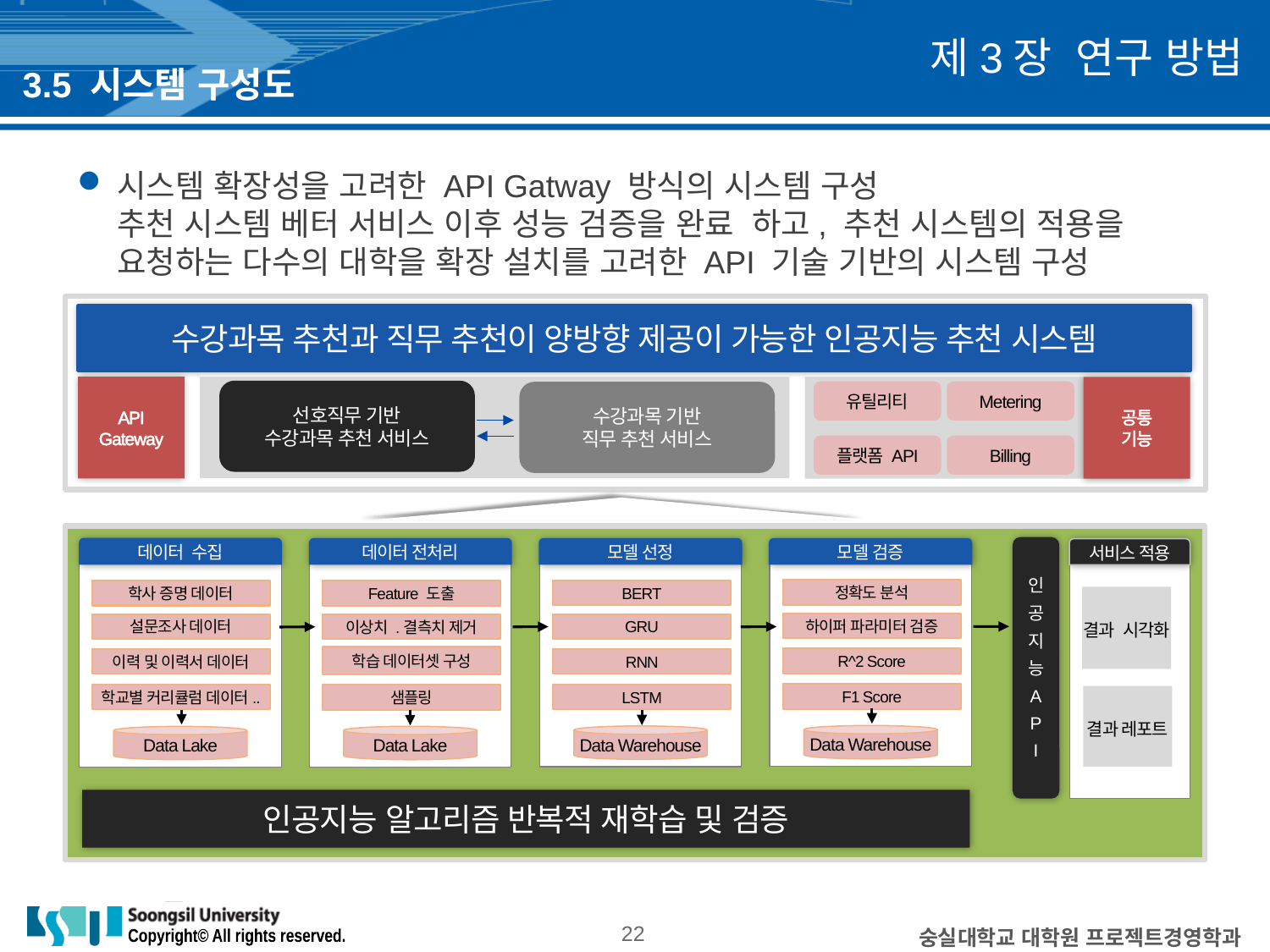

제3장  연구 방법
3.5 시스템 구성도
시스템 확장성을 고려한 API Gatway 방식의 시스템 구성
추천 시스템 베터 서비스 이후 성능 검증을 완료  하고, 추천 시스템의 적용을 요청하는 다수의 대학을 확장 설치를 고려한 API 기술 기반의 시스템 구성

수강과목 추천과 직무 추천이 양방향 제공이 가능한 인공지능 추천 시스템
API
Gateway
공통
기능

선호직무 기반
수강과목 추천 서비스
유틸리티
Metering
수강과목 기반
직무 추천 서비스
플랫폼 API
Billing

인

공

지

능

A

P

I
데이터  수집
데이터 전처리
모델 선정
모델 검증
서비스 적용
인

공

지

능

A

P

I

정확도 분석
BERT
학사 증명 데이터
Feature 도출
결과  시각화
하이퍼 파라미터 검증
GRU
설문조사 데이터
이상치 .결측치 제거
학습 데이터셋 구성
R^2 Score
RNN
이력 및 이력서 데이터
F1 Score
LSTM
학교별 커리큘럼 데이터..
샘플링
결과 레포트
Data Warehouse
Data Warehouse
Data Lake
Data Lake
인공지능 알고리즘 반복적 재학습 및 검증